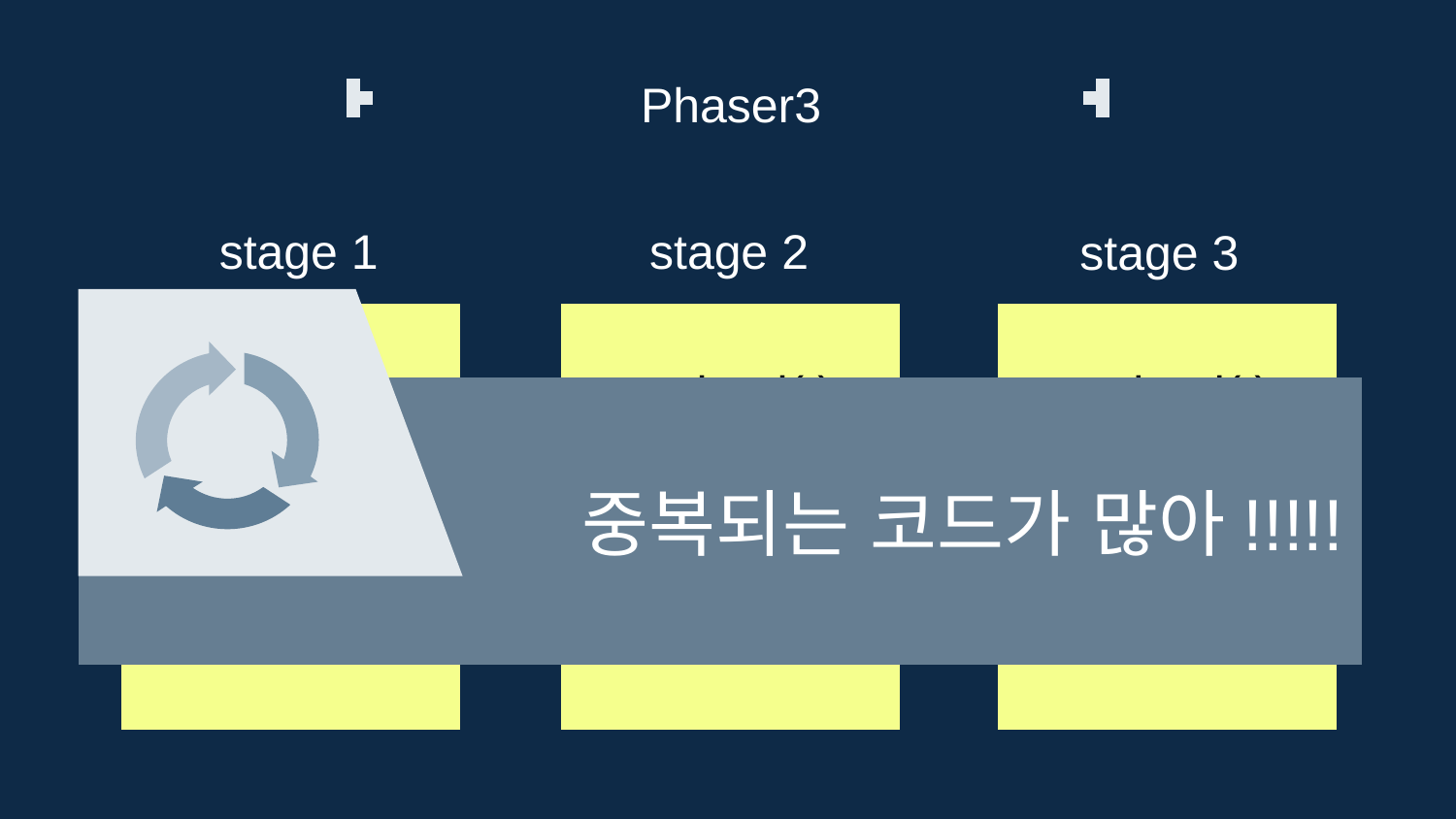

Phaser3

stage 1
stage 2
stage 3

                       중복되는 코드가 많아!!!!!

preload( )
create( )
update( )

preload( )
create( )
update( )

preload( )
create( )
update( )